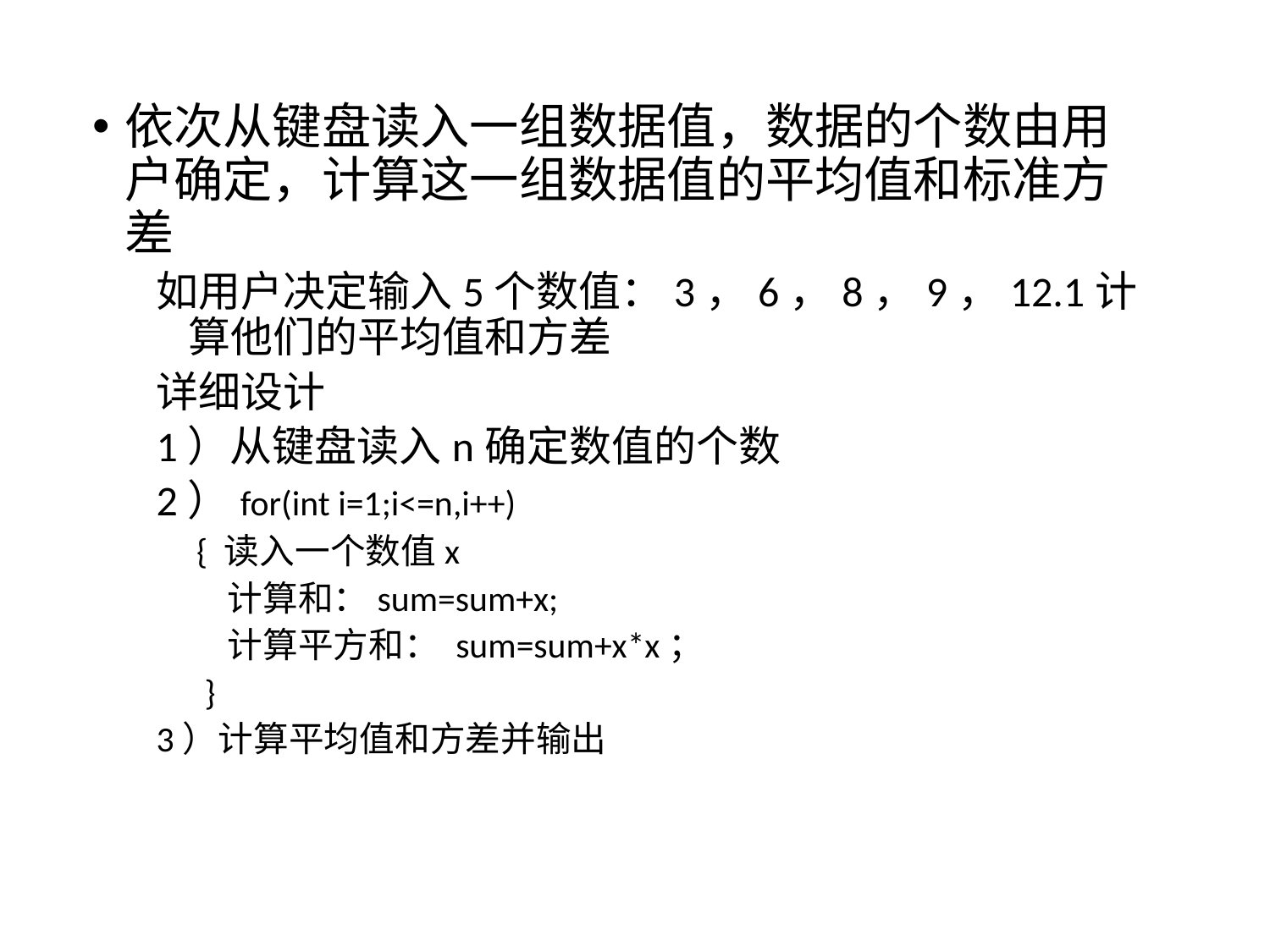

依次从键盘读入一组数据值，数据的个数由用户确定，计算这一组数据值的平均值和标准方差
如用户决定输入5个数值：3，6，8，9，12.1计算他们的平均值和方差
详细设计
1）从键盘读入n确定数值的个数
2）for(int i=1;i<=n,i++)
     { 读入一个数值x
        计算和：sum=sum+x;
        计算平方和： sum=sum+x*x；
      }
3）计算平均值和方差并输出